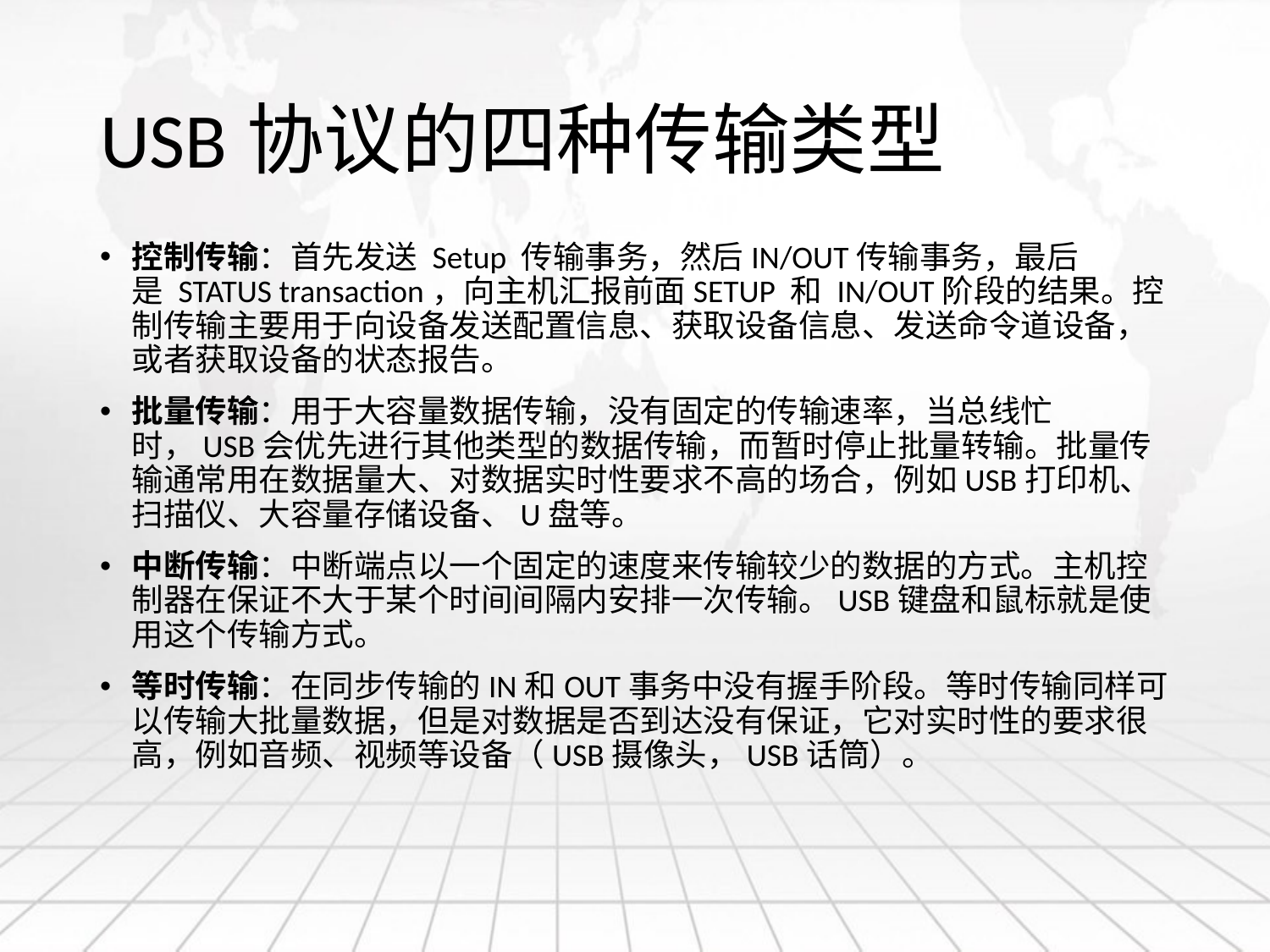

# USB协议的四种传输类型
控制传输：首先发送 Setup 传输事务，然后IN/OUT传输事务，最后是 STATUS transaction，向主机汇报前面SETUP 和 IN/OUT阶段的结果。控制传输主要用于向设备发送配置信息、获取设备信息、发送命令道设备，或者获取设备的状态报告。
批量传输：用于大容量数据传输，没有固定的传输速率，当总线忙时，USB会优先进行其他类型的数据传输，而暂时停止批量转输。批量传输通常用在数据量大、对数据实时性要求不高的场合，例如USB打印机、扫描仪、大容量存储设备、U盘等。
中断传输：中断端点以一个固定的速度来传输较少的数据的方式。主机控制器在保证不大于某个时间间隔内安排一次传输。USB键盘和鼠标就是使用这个传输方式。
等时传输：在同步传输的IN和OUT事务中没有握手阶段。等时传输同样可以传输大批量数据，但是对数据是否到达没有保证，它对实时性的要求很高，例如音频、视频等设备（USB摄像头，USB话筒）。